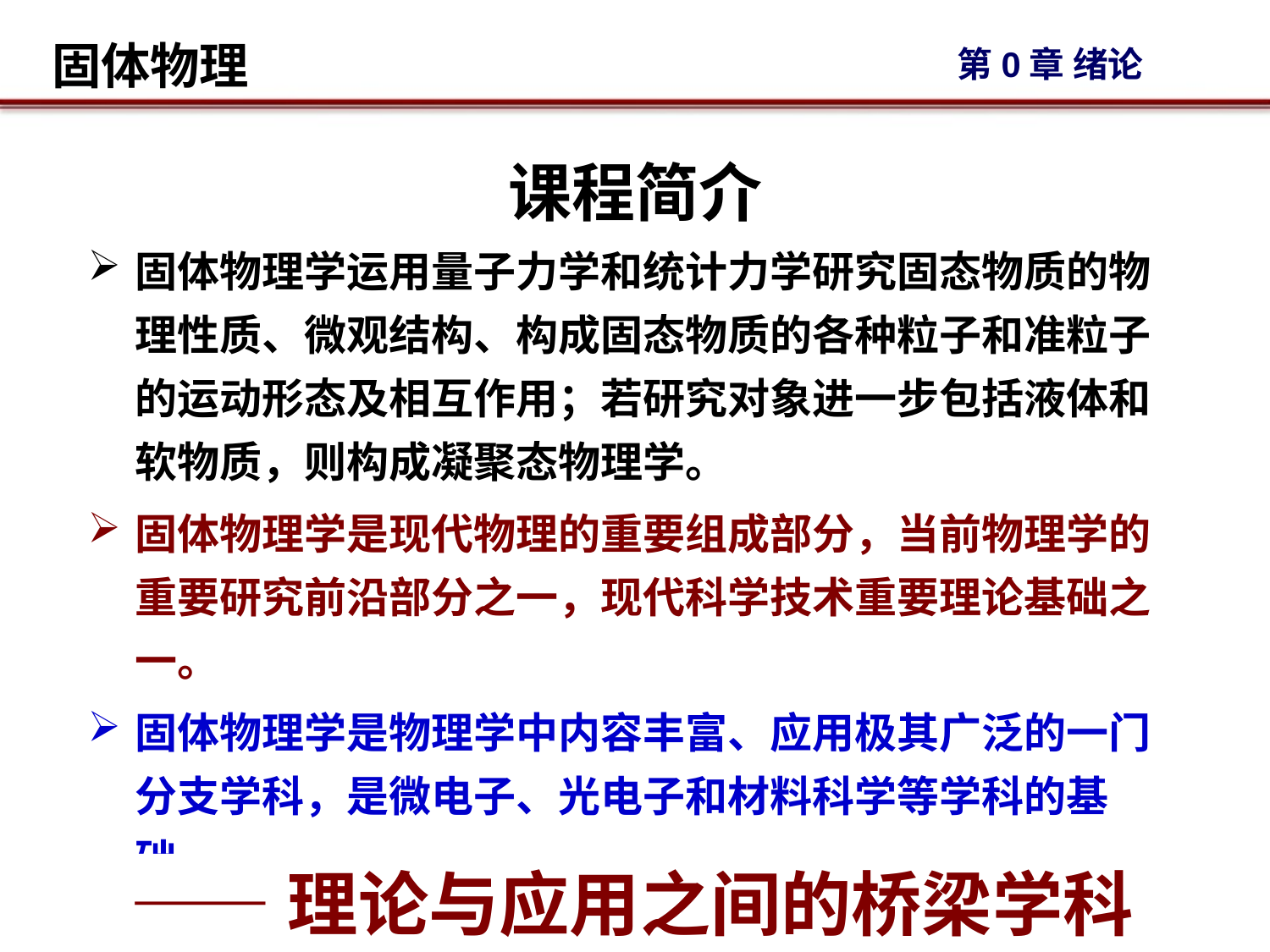

# 课程简介
固体物理学运用量子力学和统计力学研究固态物质的物理性质、微观结构、构成固态物质的各种粒子和准粒子的运动形态及相互作用；若研究对象进一步包括液体和软物质，则构成凝聚态物理学。
固体物理学是现代物理的重要组成部分，当前物理学的重要研究前沿部分之一，现代科学技术重要理论基础之一。
固体物理学是物理学中内容丰富、应用极其广泛的一门分支学科，是微电子、光电子和材料科学等学科的基础。

——理论与应用之间的桥梁学科